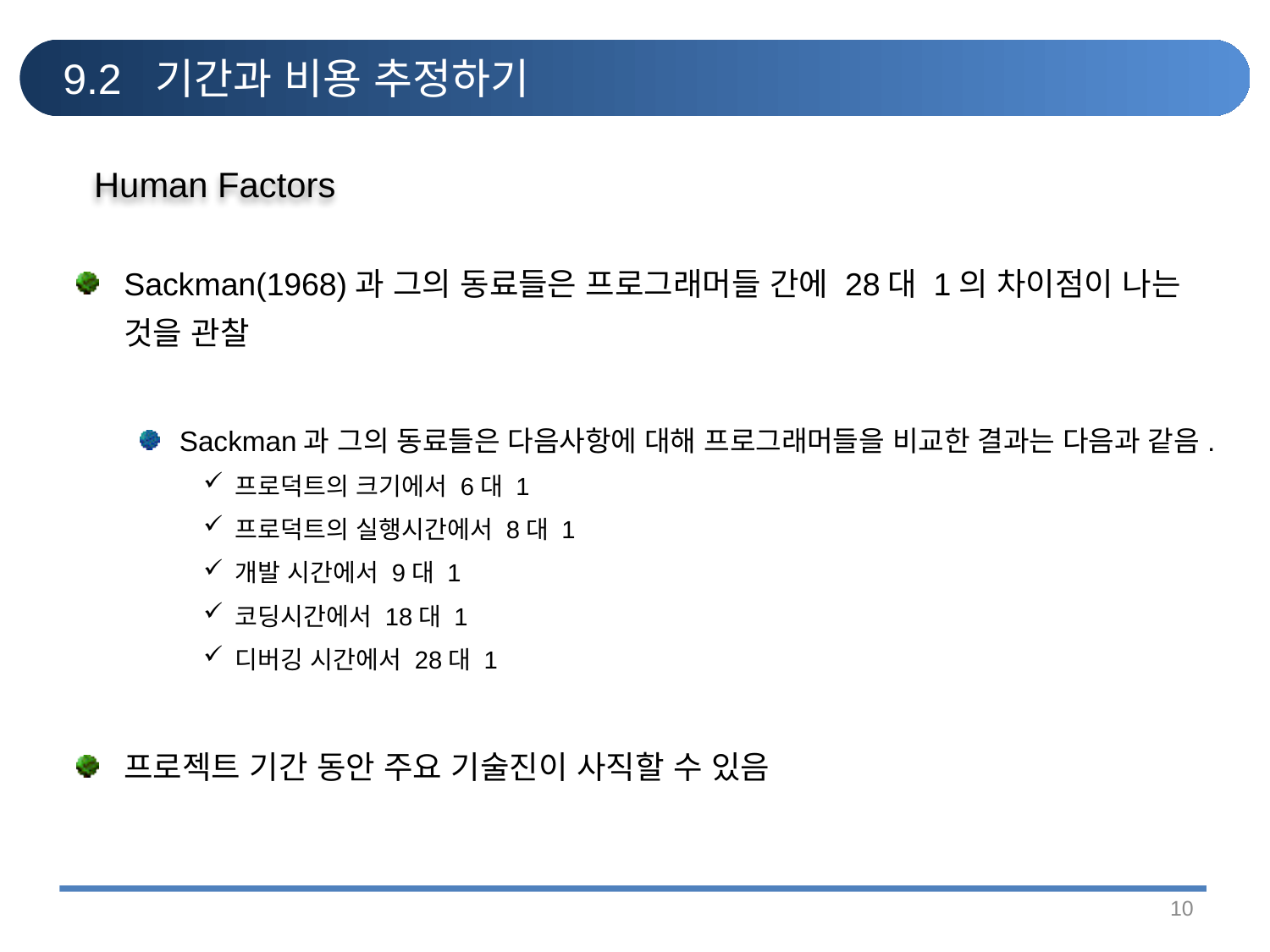

# 9.2  기간과 비용 추정하기
Human Factors
Sackman(1968)과 그의 동료들은 프로그래머들 간에 28대 1의 차이점이 나는 것을 관찰

Sackman과 그의 동료들은 다음사항에 대해 프로그래머들을 비교한 결과는 다음과 같음.
프로덕트의 크기에서 6대 1
프로덕트의 실행시간에서 8대 1
개발 시간에서 9대 1
코딩시간에서 18대 1
디버깅 시간에서 28대 1

프로젝트 기간 동안 주요 기술진이 사직할 수 있음
10